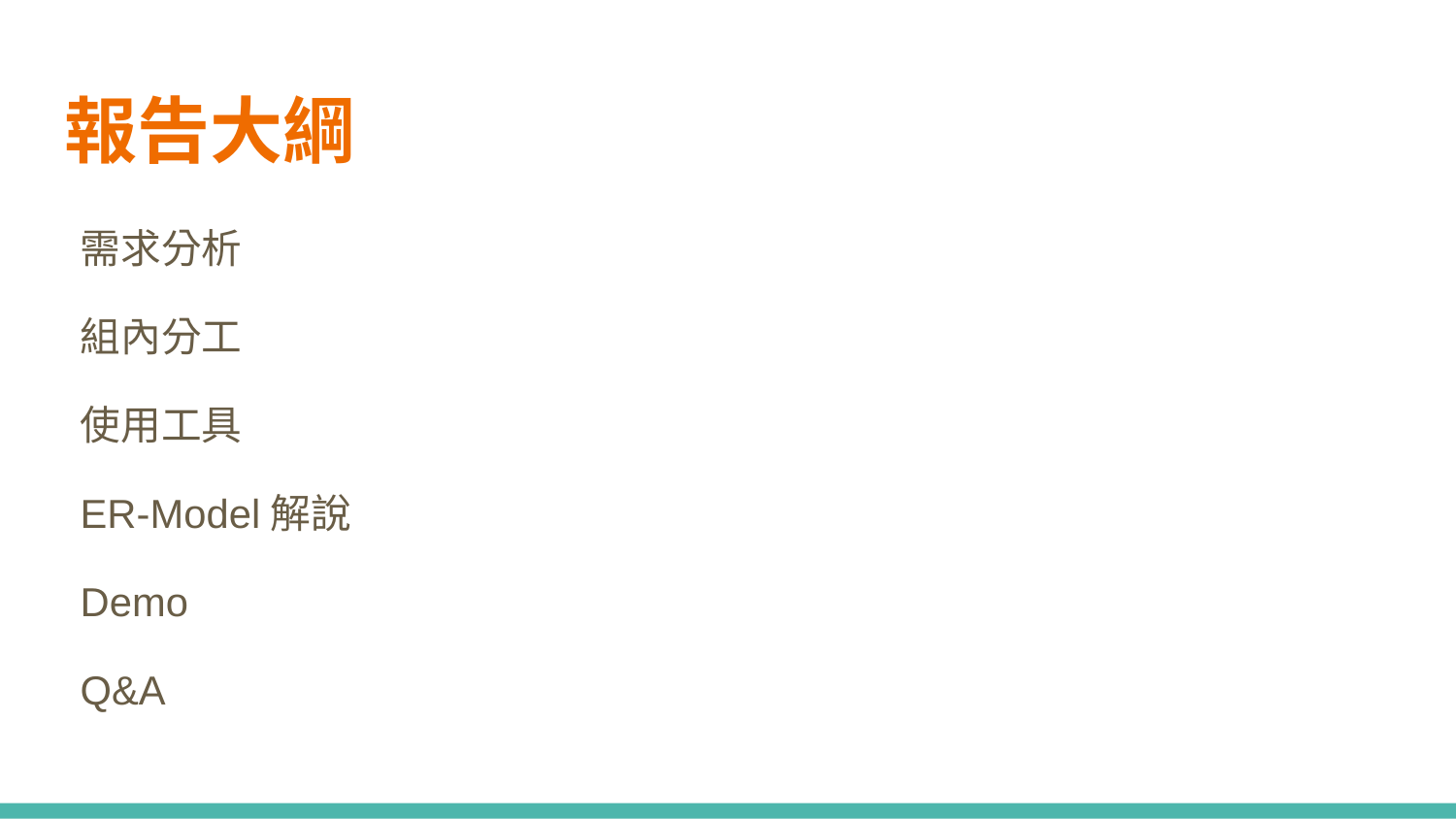

# 報告大綱
需求分析
組內分工
使用工具
ER-Model解說
Demo
Q&A